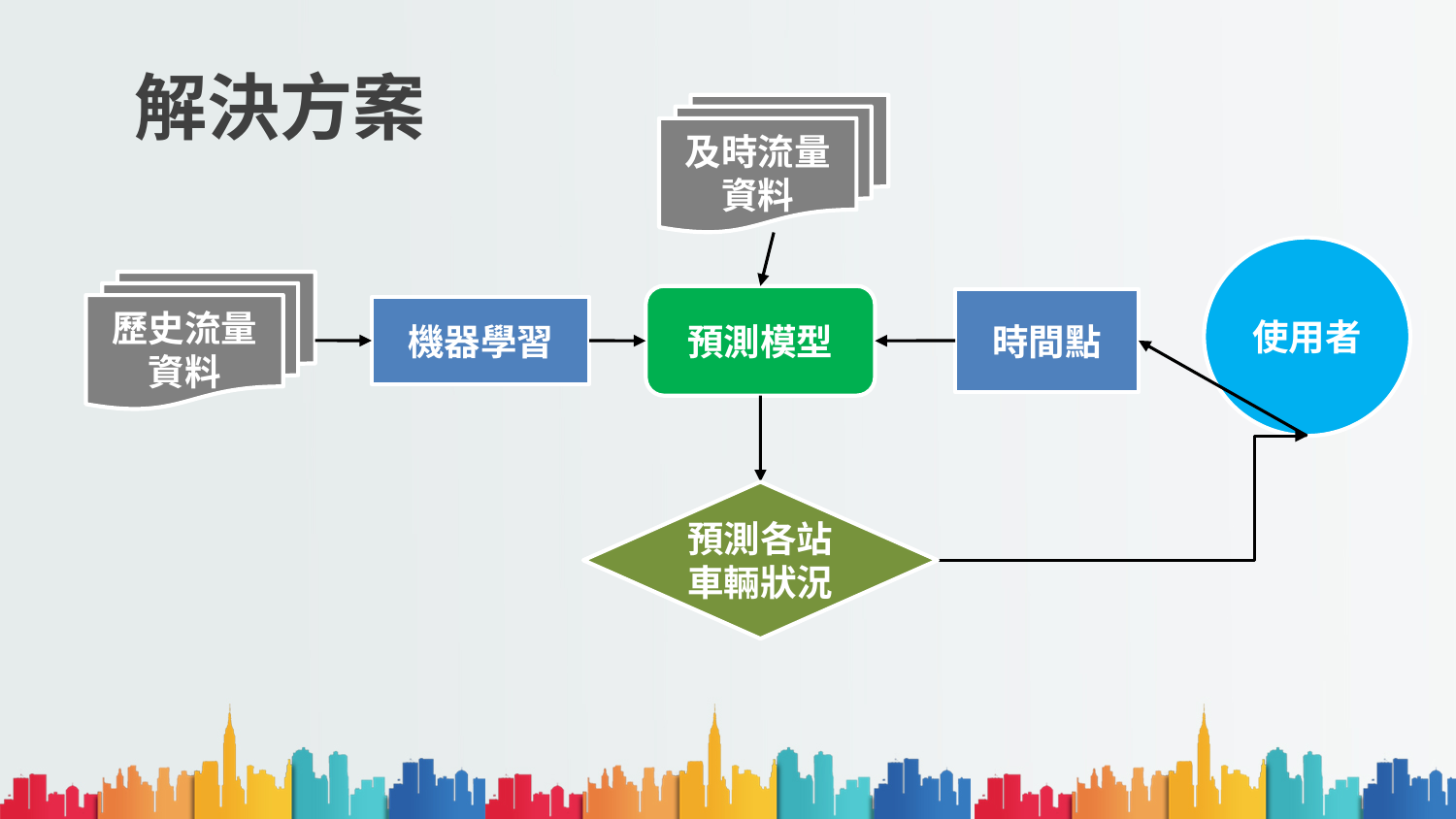

# 解決方案
及時流量資料
使用者
歷史流量資料
預測模型
時間點
機器學習
預測各站車輛狀況